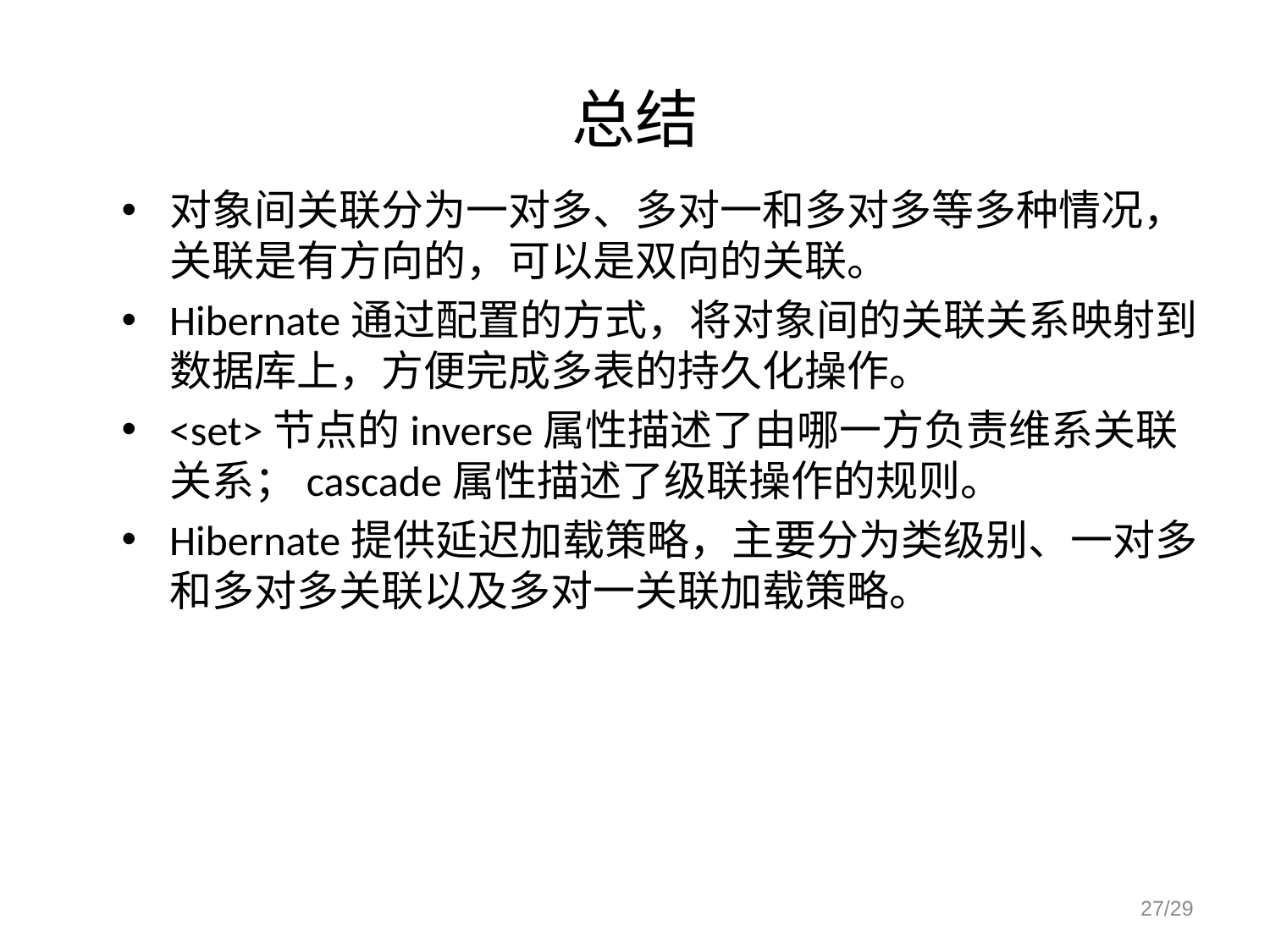

# 总结
对象间关联分为一对多、多对一和多对多等多种情况，关联是有方向的，可以是双向的关联。
Hibernate通过配置的方式，将对象间的关联关系映射到数据库上，方便完成多表的持久化操作。
<set>节点的inverse属性描述了由哪一方负责维系关联关系；cascade属性描述了级联操作的规则。
Hibernate提供延迟加载策略，主要分为类级别、一对多和多对多关联以及多对一关联加载策略。

27/29